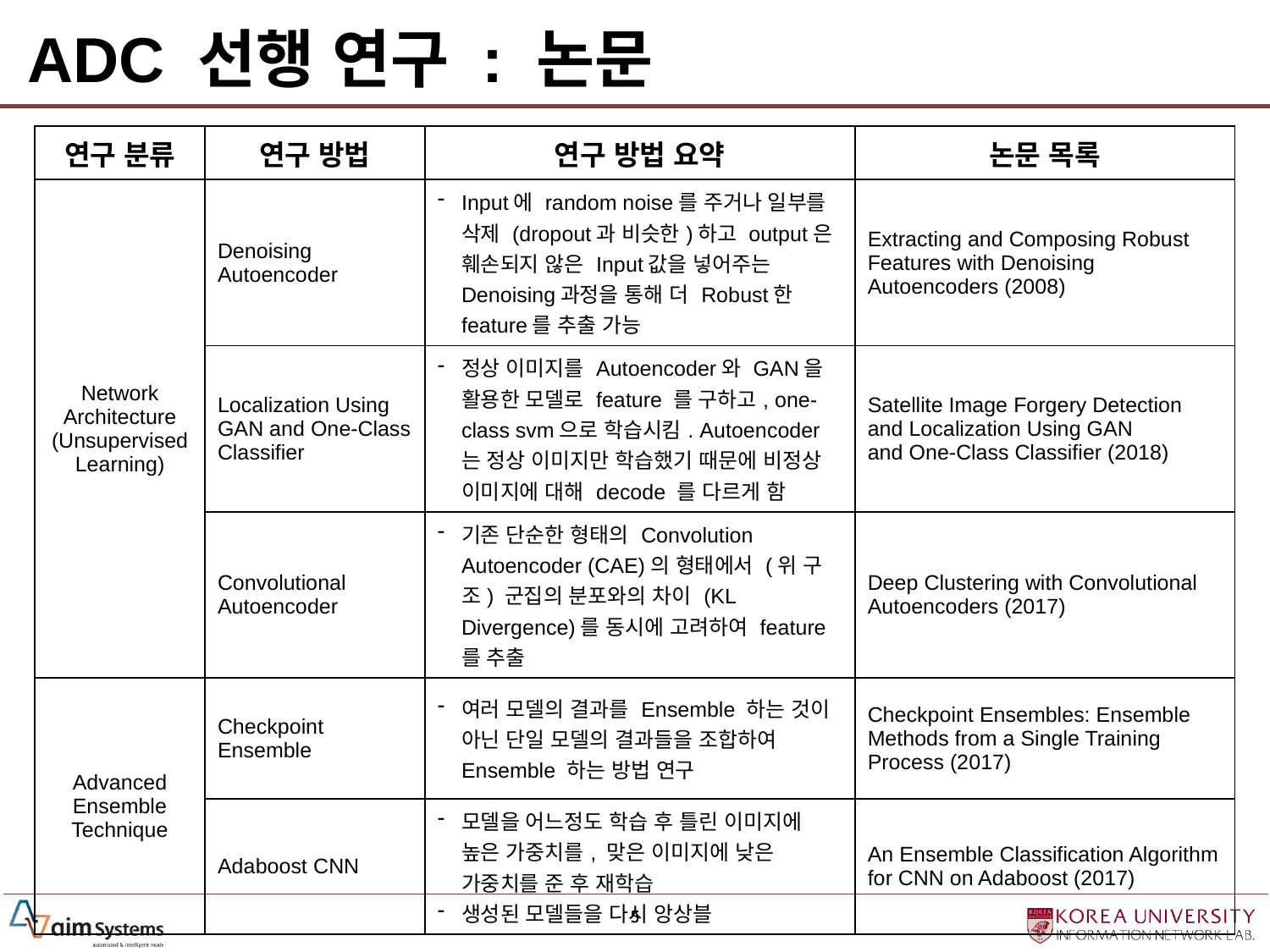

# ADC 선행 연구 : 논문
| 연구 분류 | 연구 방법 | 연구 방법 요약 | 논문 목록 |
| --- | --- | --- | --- |
| Network Architecture (Unsupervised Learning) | Denoising Autoencoder | Input에 random noise를 주거나 일부를 삭제 (dropout과 비슷한)하고 output은 훼손되지 않은 Input값을 넣어주는 Denoising과정을 통해 더 Robust한 feature를 추출 가능 | Extracting and Composing Robust Features with Denoising Autoencoders (2008) |
|  | Localization Using GAN and One-Class Classifier | 정상 이미지를 Autoencoder와 GAN을 활용한 모델로 feature 를 구하고, one-class svm으로 학습시킴. Autoencoder 는 정상 이미지만 학습했기 때문에 비정상 이미지에 대해 decode 를 다르게 함 | Satellite Image Forgery Detection and Localization Using GAN and One-Class Classifier (2018) |
|  | Convolutional Autoencoder | 기존 단순한 형태의 Convolution Autoencoder (CAE)의 형태에서 (위 구조) 군집의 분포와의 차이 (KL Divergence)를 동시에 고려하여 feature를 추출 | Deep Clustering with Convolutional Autoencoders (2017) |
| Advanced Ensemble Technique | Checkpoint Ensemble | 여러 모델의 결과를 Ensemble 하는 것이 아닌 단일 모델의 결과들을 조합하여 Ensemble 하는 방법 연구 | Checkpoint Ensembles: Ensemble Methods from a Single Training Process (2017) |
|  | Adaboost CNN | 모델을 어느정도 학습 후 틀린 이미지에 높은 가중치를, 맞은 이미지에 낮은 가중치를 준 후 재학습 생성된 모델들을 다시 앙상블 | An Ensemble Classification Algorithm for CNN on Adaboost (2017) |